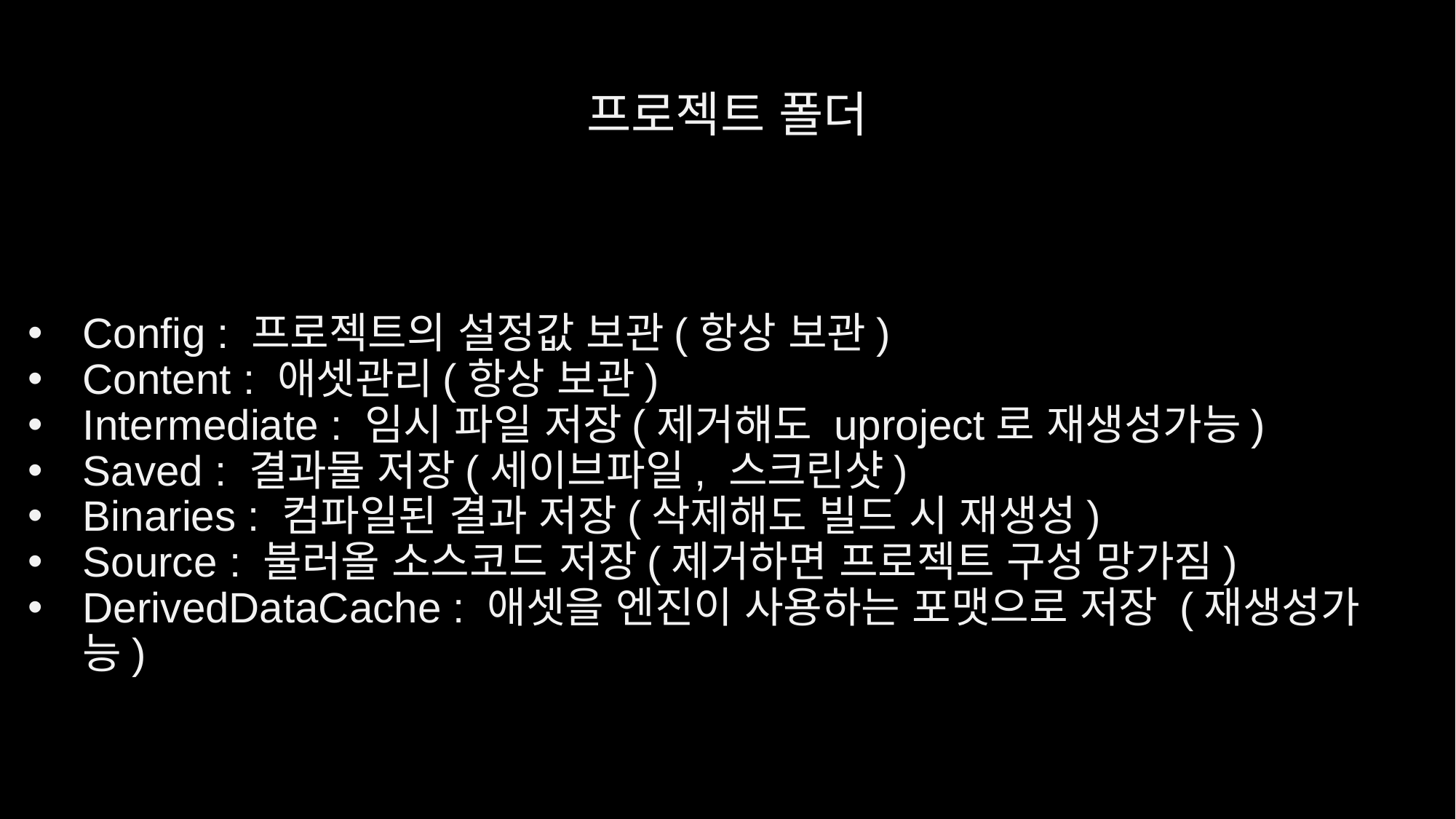

# 프로젝트 폴더
Config : 프로젝트의 설정값 보관(항상 보관)
Content : 애셋관리(항상 보관)
Intermediate : 임시 파일 저장(제거해도 uproject로 재생성가능)
Saved : 결과물 저장(세이브파일, 스크린샷)
Binaries : 컴파일된 결과 저장(삭제해도 빌드 시 재생성)
Source : 불러올 소스코드 저장(제거하면 프로젝트 구성 망가짐)
DerivedDataCache : 애셋을 엔진이 사용하는 포맷으로 저장 (재생성가능)